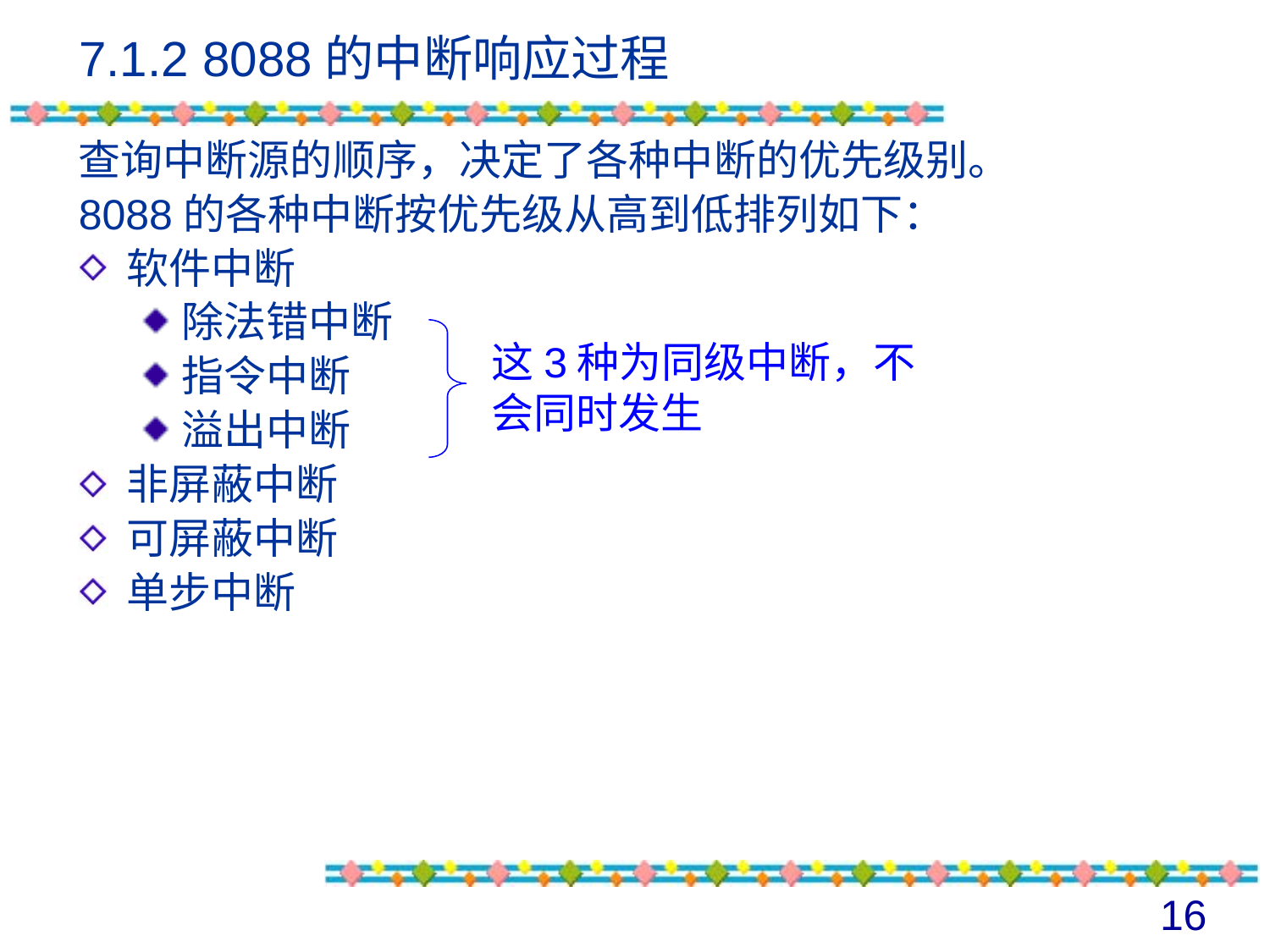

# 7.1.2 8088的中断响应过程
查询中断源的顺序，决定了各种中断的优先级别。
8088的各种中断按优先级从高到低排列如下：
软件中断
除法错中断
指令中断
溢出中断
非屏蔽中断
可屏蔽中断
单步中断

这3种为同级中断，不会同时发生